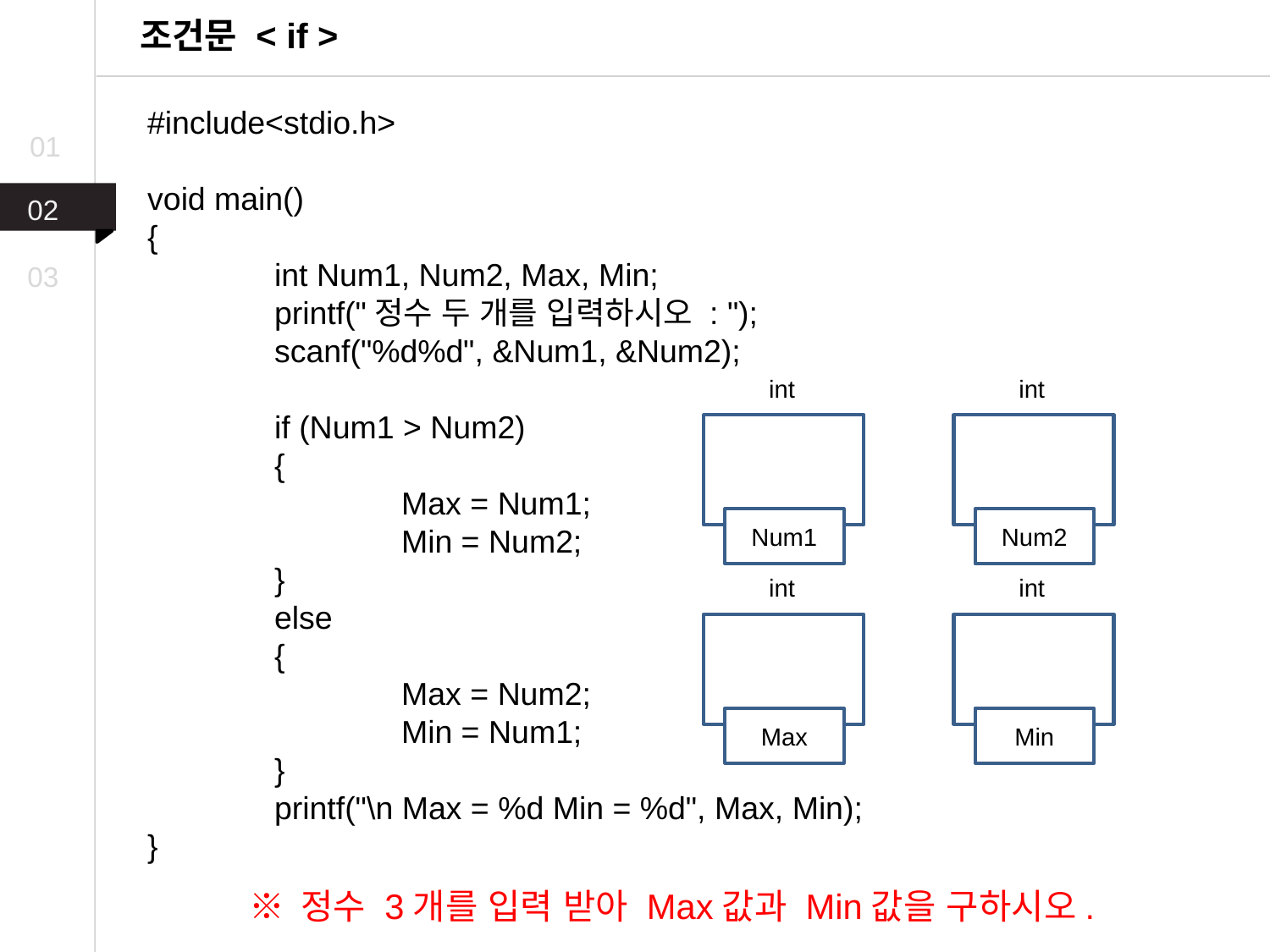

조건문 < if >
#include<stdio.h>

void main()
{
	int Num1, Num2, Max, Min;
	printf("정수 두 개를 입력하시오 : ");
	scanf("%d%d", &Num1, &Num2);

	if (Num1 > Num2)
	{
		Max = Num1;
		Min = Num2;
	}
	else
	{
		Max = Num2;
		Min = Num1;
	}
	printf("\n Max = %d Min = %d", Max, Min);
}
01

02

03
int
int

Num1
Num2
int
int

Max
Min
※ 정수 3개를 입력 받아 Max값과 Min값을 구하시오.